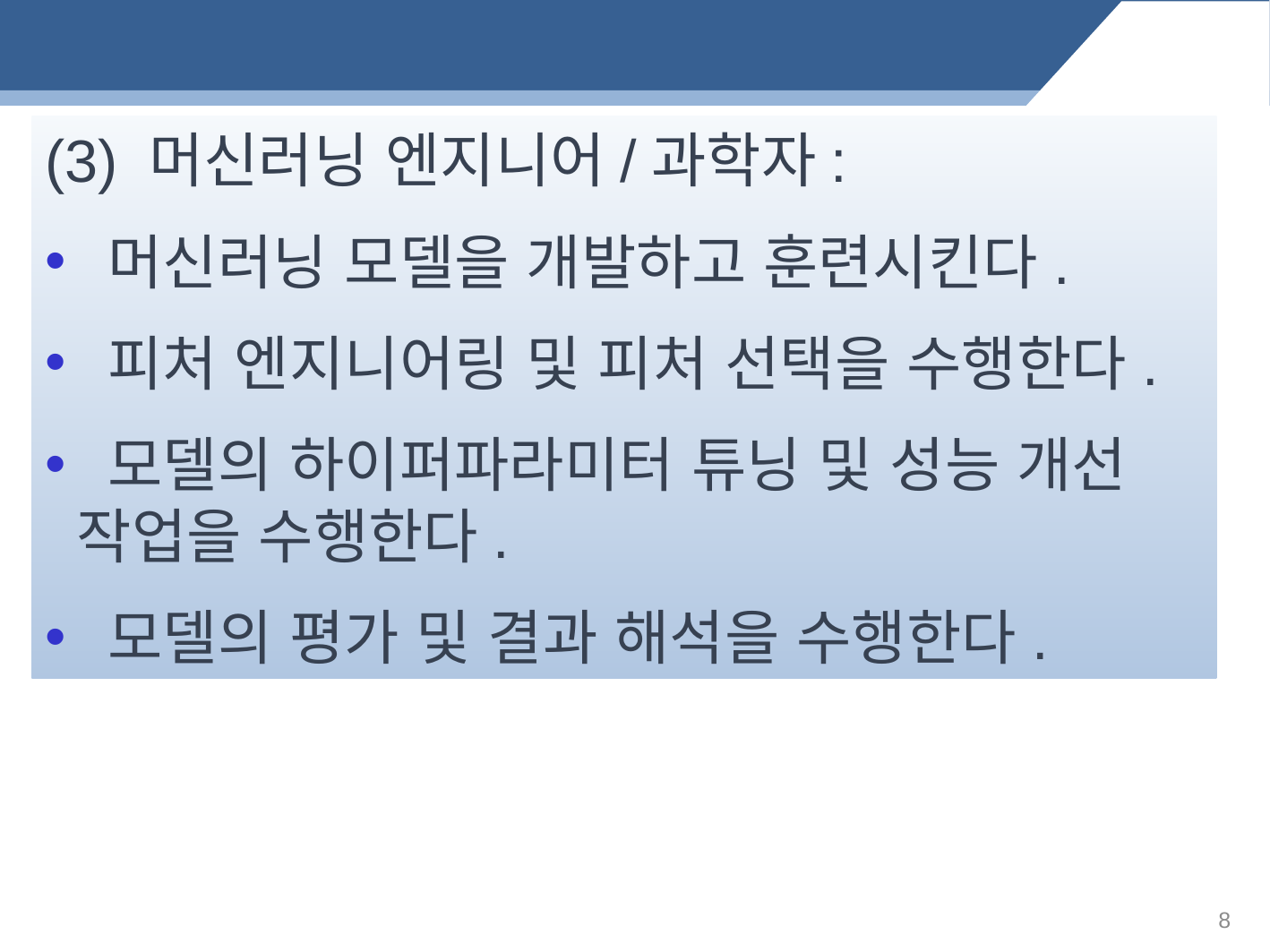

(3) 머신러닝 엔지니어/과학자:
 머신러닝 모델을 개발하고 훈련시킨다.
 피처 엔지니어링 및 피처 선택을 수행한다.
 모델의 하이퍼파라미터 튜닝 및 성능 개선 작업을 수행한다.
 모델의 평가 및 결과 해석을 수행한다.